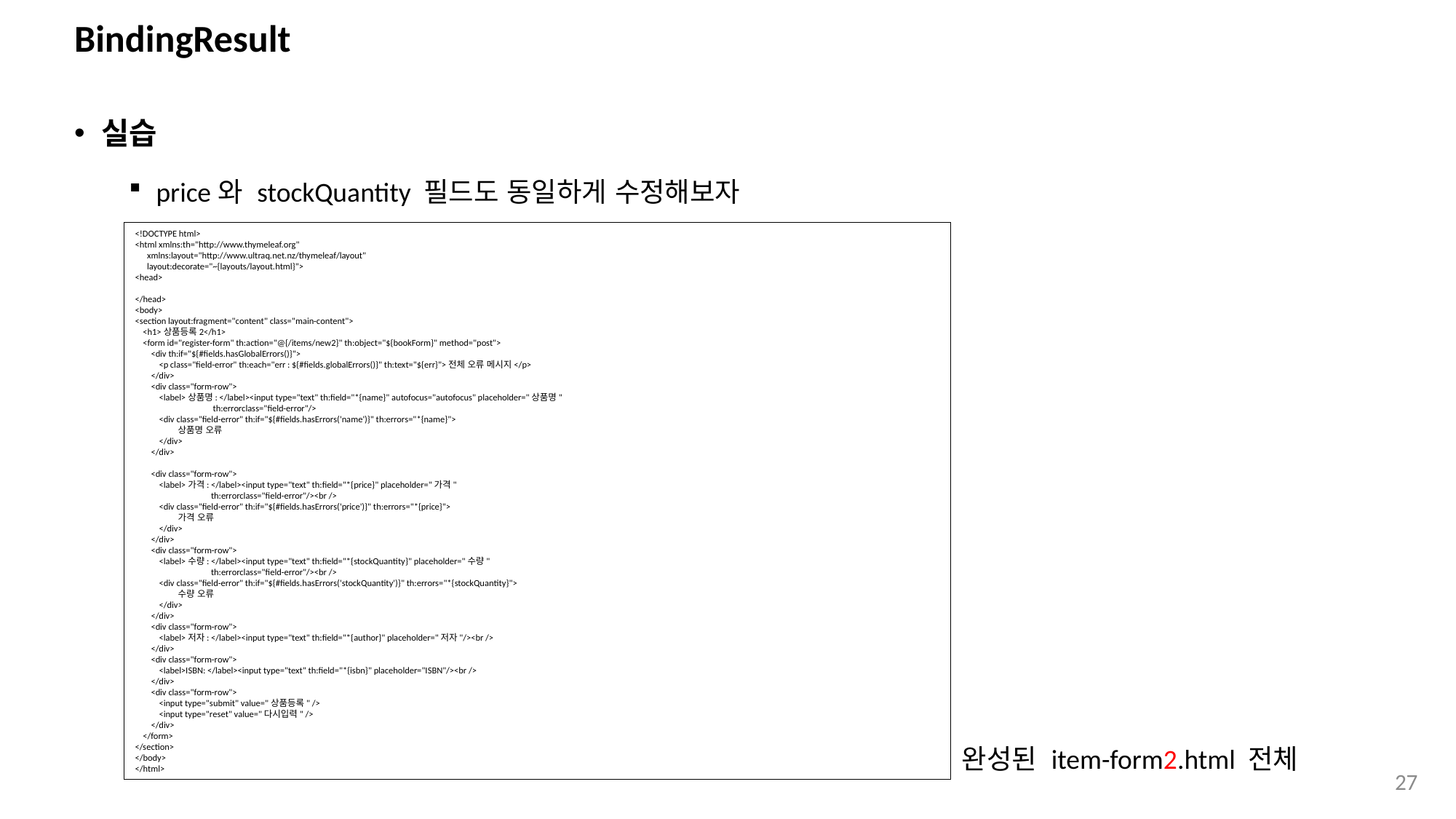

# BindingResult
실습
price와 stockQuantity 필드도 동일하게 수정해보자

<!DOCTYPE html>
<html xmlns:th="http://www.thymeleaf.org"
      xmlns:layout="http://www.ultraq.net.nz/thymeleaf/layout"
      layout:decorate="~{layouts/layout.html}">
<head>

</head>
<body>
<section layout:fragment="content" class="main-content">
    <h1>상품등록2</h1>
    <form id="register-form" th:action="@{/items/new2}" th:object="${bookForm}" method="post">
        <div th:if="${#fields.hasGlobalErrors()}">
            <p class="field-error" th:each="err : ${#fields.globalErrors()}" th:text="${err}">전체 오류 메시지</p>
        </div>
        <div class="form-row">
            <label>상품명: </label><input type="text" th:field="*{name}" autofocus="autofocus" placeholder="상품명"
                                       th:errorclass="field-error"/>
            <div class="field-error" th:if="${#fields.hasErrors('name')}" th:errors="*{name}">
                상품명 오류
            </div>
        </div>

        <div class="form-row">
            <label>가격: </label><input type="text" th:field="*{price}" placeholder="가격"
                                      th:errorclass="field-error"/><br />
            <div class="field-error" th:if="${#fields.hasErrors('price')}" th:errors="*{price}">
                가격 오류
            </div>
        </div>
        <div class="form-row">
            <label>수량: </label><input type="text" th:field="*{stockQuantity}" placeholder="수량"
                                      th:errorclass="field-error"/><br />
            <div class="field-error" th:if="${#fields.hasErrors('stockQuantity')}" th:errors="*{stockQuantity}">
                수량 오류
            </div>
        </div>
        <div class="form-row">
            <label>저자: </label><input type="text" th:field="*{author}" placeholder="저자"/><br />
        </div>
        <div class="form-row">
            <label>ISBN: </label><input type="text" th:field="*{isbn}" placeholder="ISBN"/><br />
        </div>
        <div class="form-row">
            <input type="submit" value="상품등록" />
            <input type="reset" value="다시입력" />
        </div>
    </form>
</section>
</body>
</html>
완성된 item-form2.html 전체
27